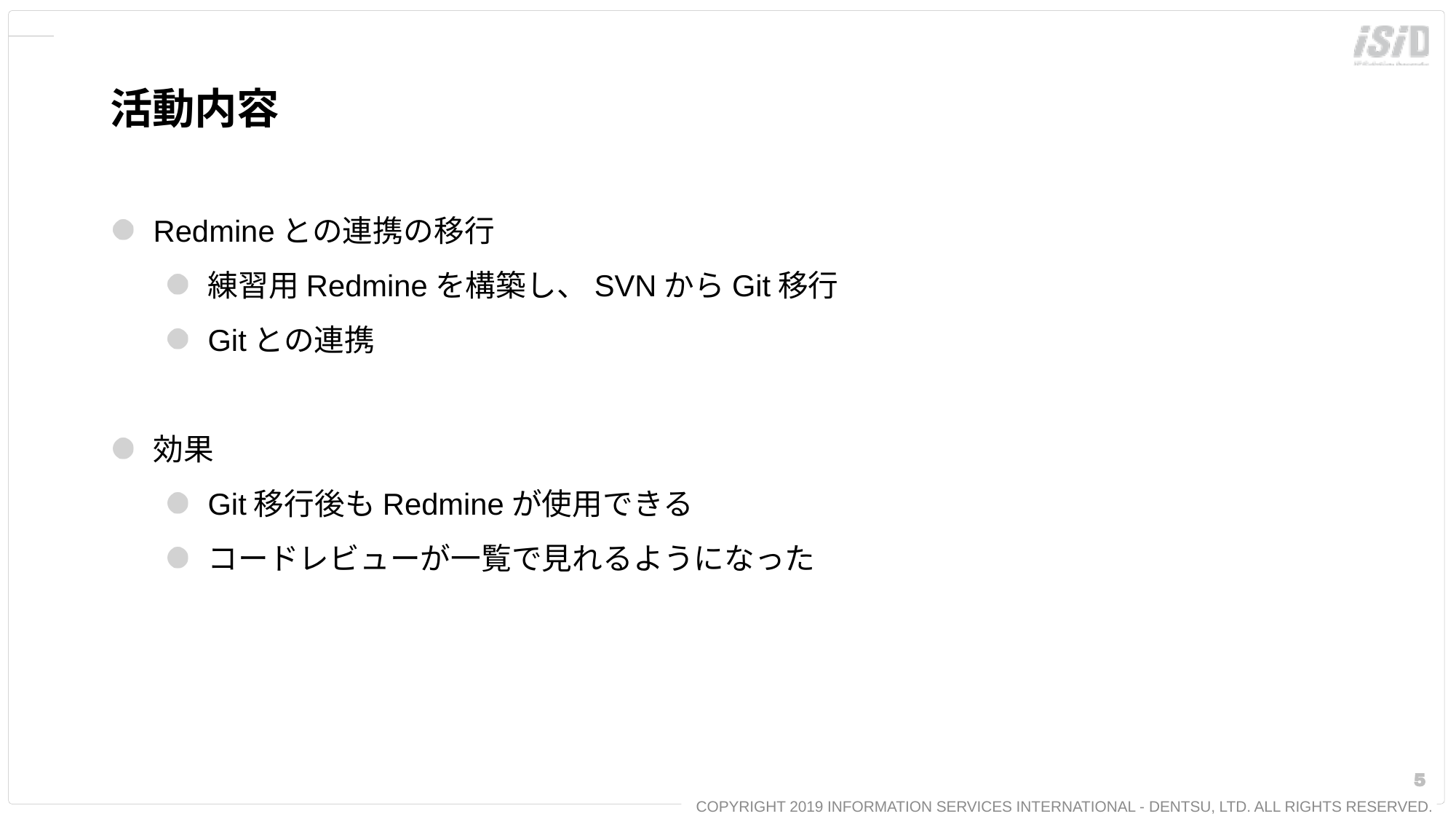

#
活動内容
Redmineとの連携の移行
練習用Redmineを構築し、SVNからGit移行
Gitとの連携

効果
Git移行後もRedmineが使用できる
コードレビューが一覧で見れるようになった

5
COPYRIGHT 2019 INFORMATION SERVICES INTERNATIONAL - DENTSU, LTD. ALL RIGHTS RESERVED.